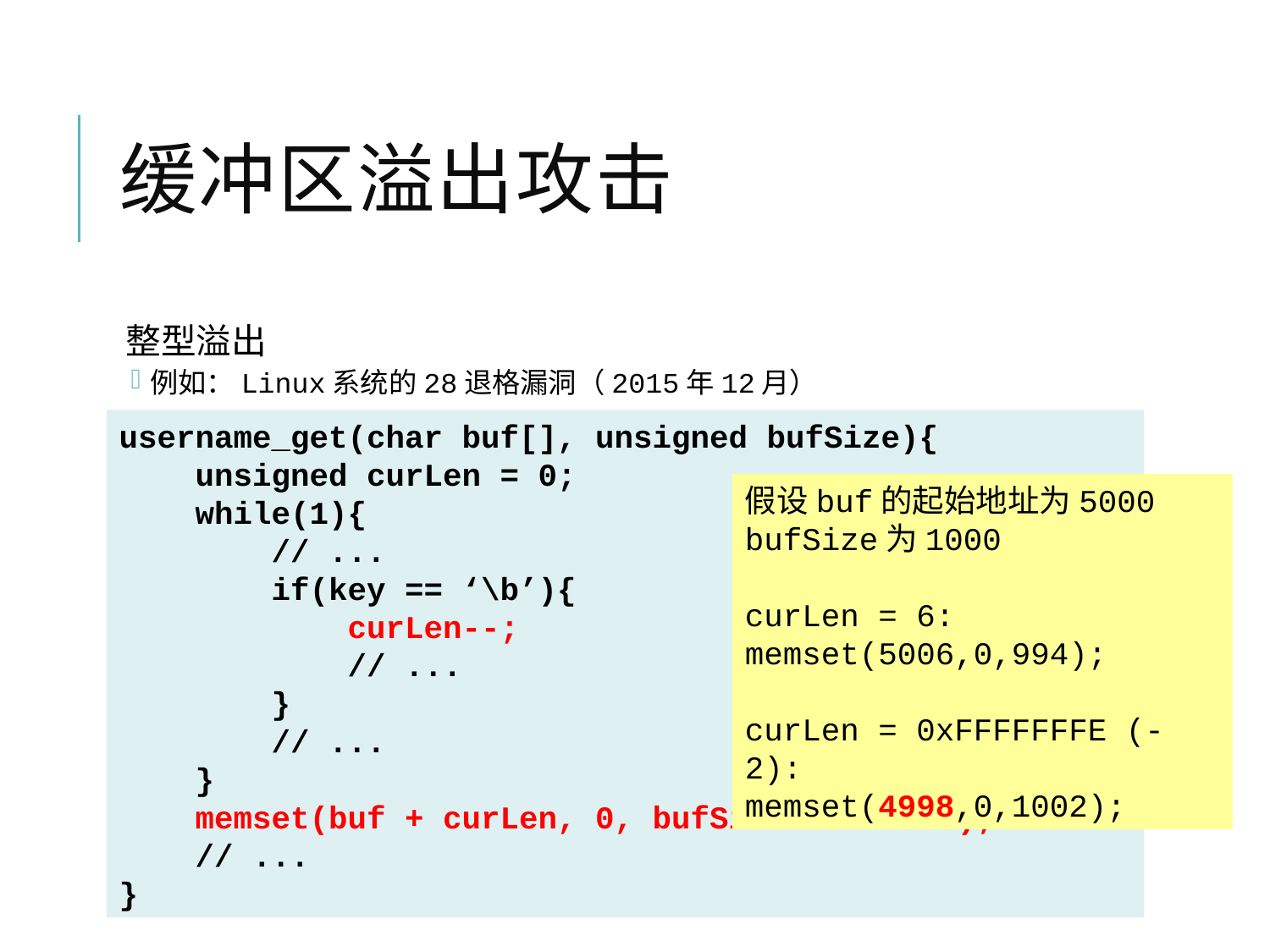

# 缓冲区溢出攻击
整型溢出
例如：Linux系统的28退格漏洞（2015年12月）
username_get(char buf[], unsigned bufSize){
    unsigned curLen = 0;
    while(1){
        // ...
        if(key == ‘\b’){
            curLen--;
            // ...
        }
        // ...
    }
    memset(buf + curLen, 0, bufSize - curLen);
    // ...
}
假设buf的起始地址为5000
bufSize为1000

curLen = 6:
memset(5006,0,994);

curLen = 0xFFFFFFFE (-2):
memset(4998,0,1002);